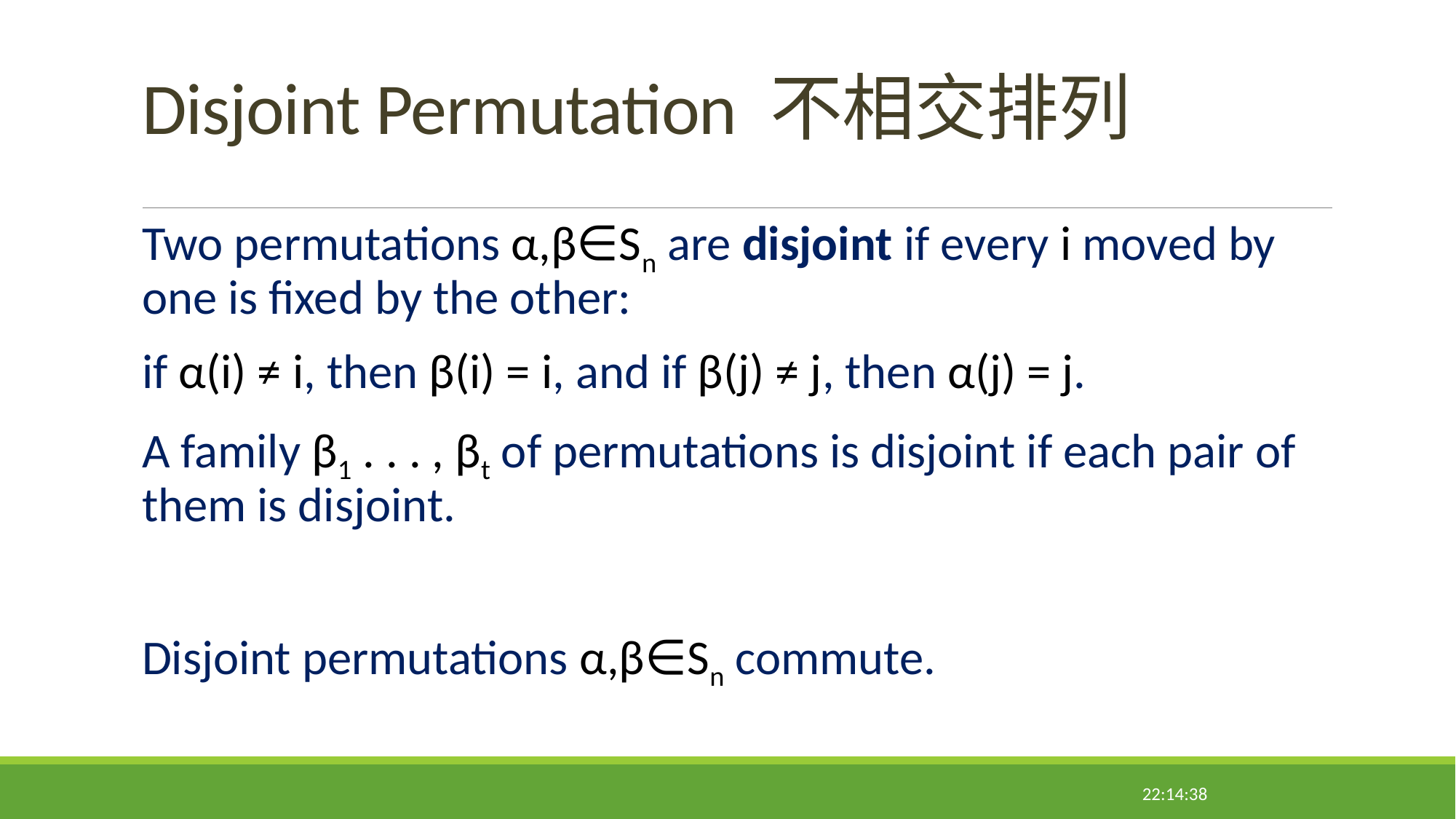

# Disjoint Permutation 不相交排列
Two permutations α,β∈Sn are disjoint if every i moved by one is fixed by the other:
if α(i) ≠ i, then β(i) = i, and if β(j) ≠ j, then α(j) = j.
A family β1 . . . , βt of permutations is disjoint if each pair of them is disjoint.

Disjoint permutations α,β∈Sn commute.
22:14:38